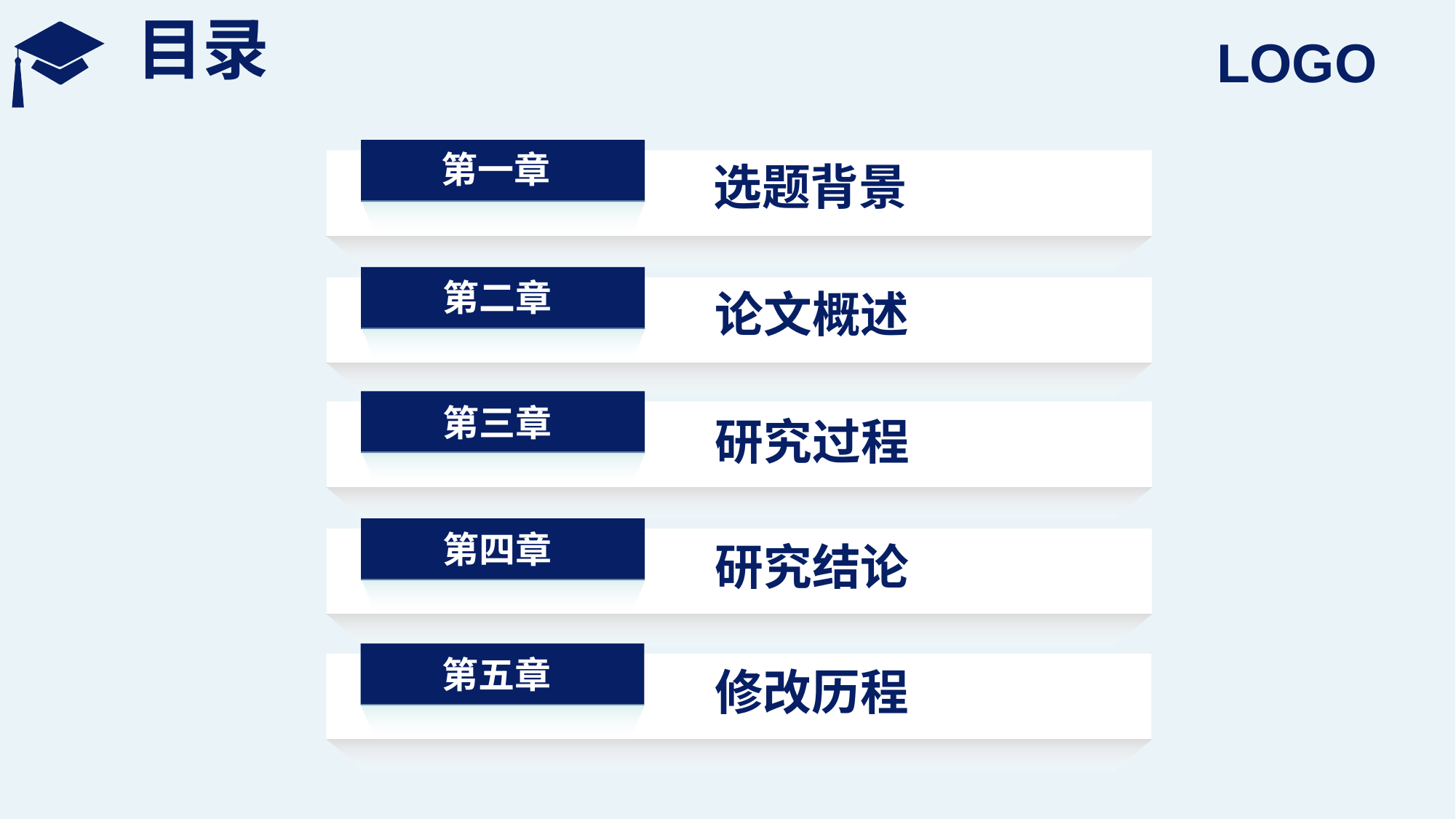

# 目录
LOGO

第一章
选题背景

第二章
论文概述

第三章
研究过程

第四章
研究结论

第五章
修改历程